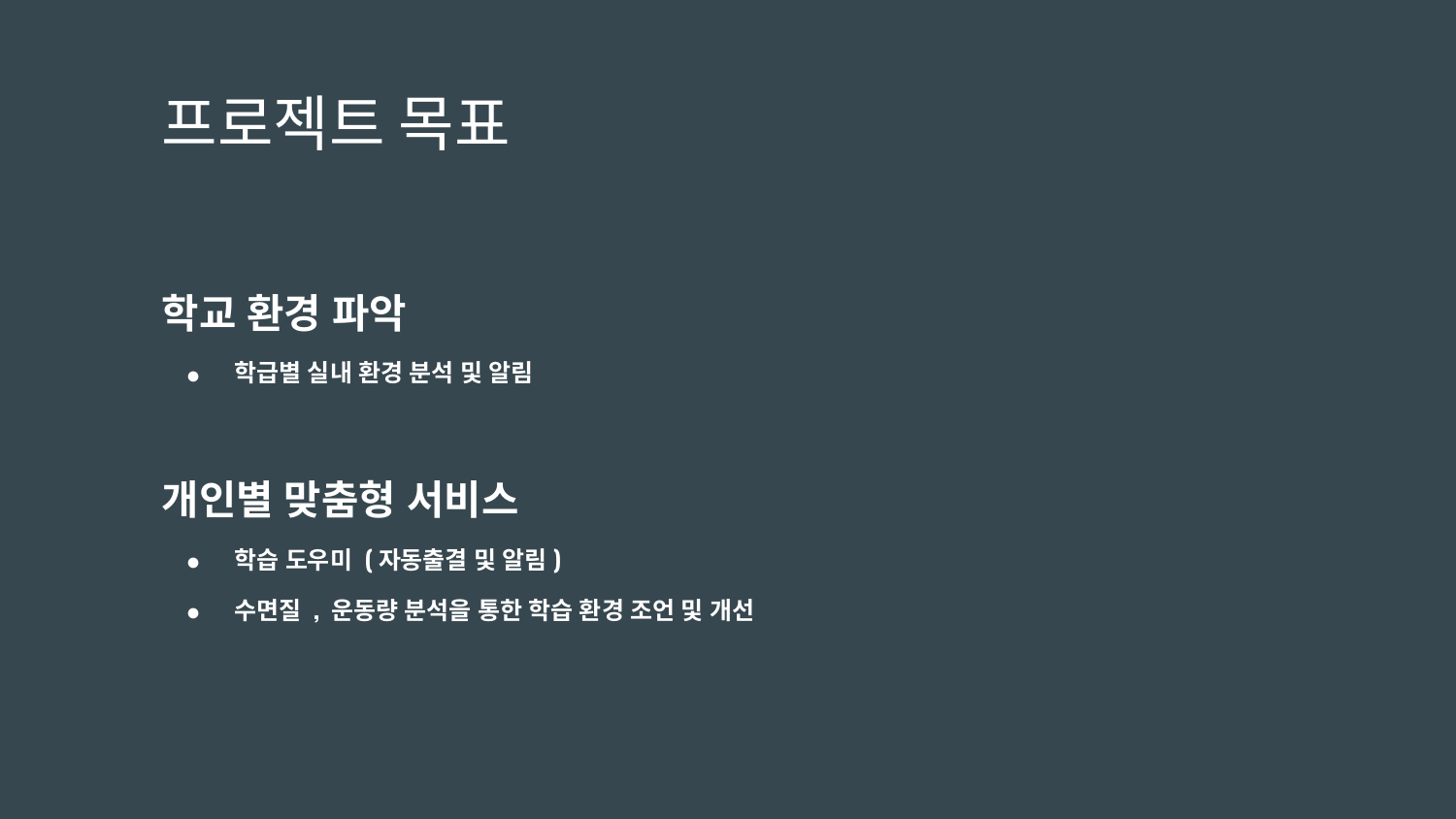

# 프로젝트 목표

학교 환경 파악
학급별 실내 환경 분석 및 알림

개인별 맞춤형 서비스
학습 도우미 (자동출결 및 알림)
수면질 , 운동량 분석을 통한 학습 환경 조언 및 개선